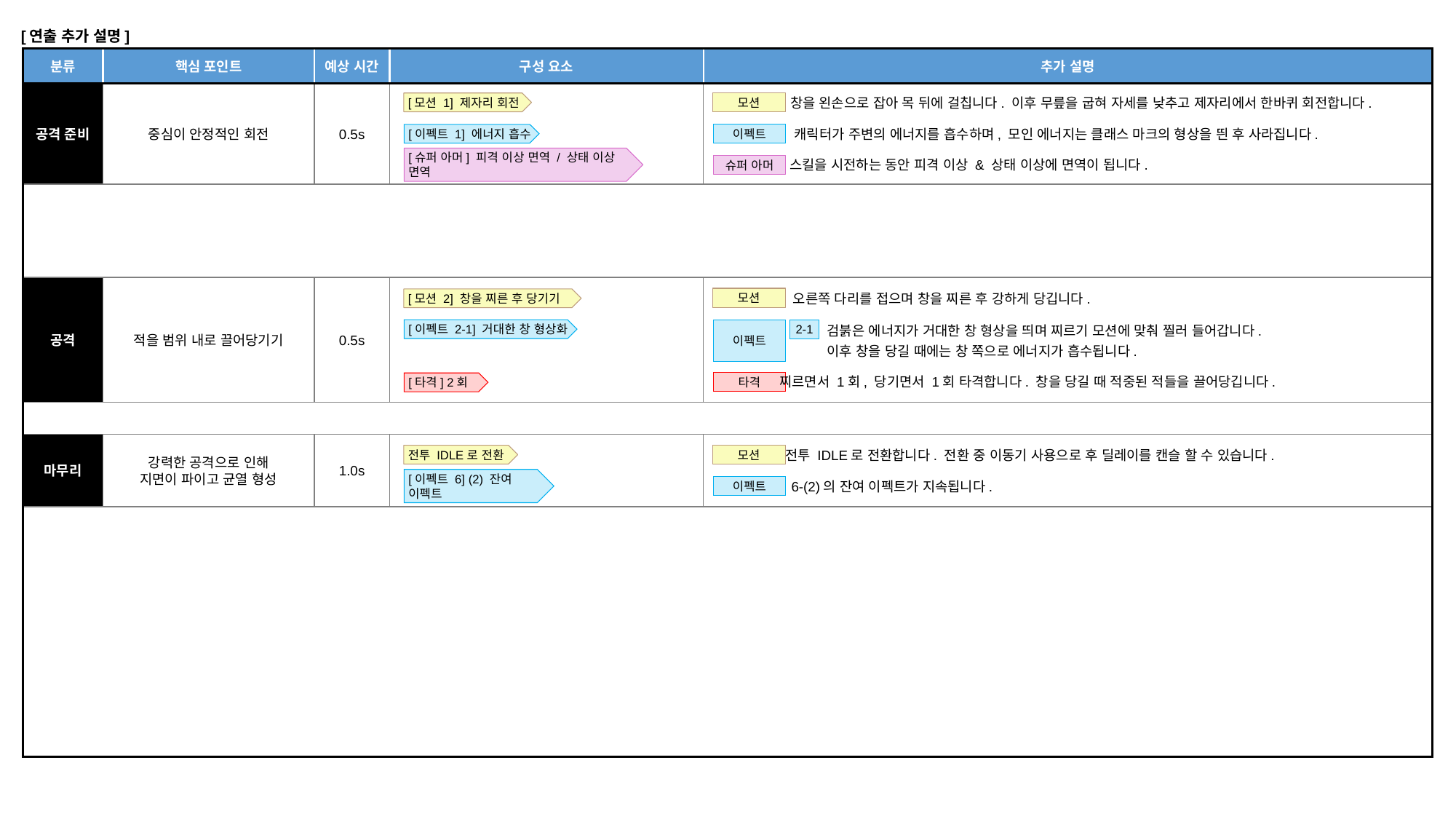

[연출 추가 설명]
분류
핵심 포인트
예상 시간
구성 요소
추가 설명

공격 준비
중심이 안정적인 회전
0.5s

[모션 1] 제자리 회전
[이펙트 1] 에너지 흡수
[슈퍼 아머] 피격 이상 면역 / 상태 이상 면역
모션
창을 왼손으로 잡아 목 뒤에 걸칩니다. 이후 무릎을 굽혀 자세를 낮추고 제자리에서 한바퀴 회전합니다.
이펙트
캐릭터가 주변의 에너지를 흡수하며, 모인 에너지는 클래스 마크의 형상을 띈 후 사라집니다.
슈퍼 아머
스킬을 시전하는 동안 피격 이상 & 상태 이상에 면역이 됩니다.
공격
적을 범위 내로 끌어당기기
0.5s

모션
오른쪽 다리를 접으며 창을 찌른 후 강하게 당깁니다.
이펙트
검붉은 에너지가 거대한 창 형상을 띄며 찌르기 모션에 맞춰 찔러 들어갑니다.
이후 창을 당길 때에는 창 쪽으로 에너지가 흡수됩니다.
타격
찌르면서 1회, 당기면서 1회 타격합니다. 창을 당길 때 적중된 적들을 끌어당깁니다.
[모션 2] 창을 찌른 후 당기기
[이펙트 2-1] 거대한 창 형상화
[타격] 2회
2-1
마무리
강력한 공격으로 인해
지면이 파이고 균열 형성
1.0s

모션
전투 IDLE로 전환합니다. 전환 중 이동기 사용으로 후 딜레이를 캔슬 할 수 있습니다.
이펙트
6-(2)의 잔여 이펙트가 지속됩니다.
전투 IDLE로 전환
[이펙트 6] (2) 잔여 이펙트